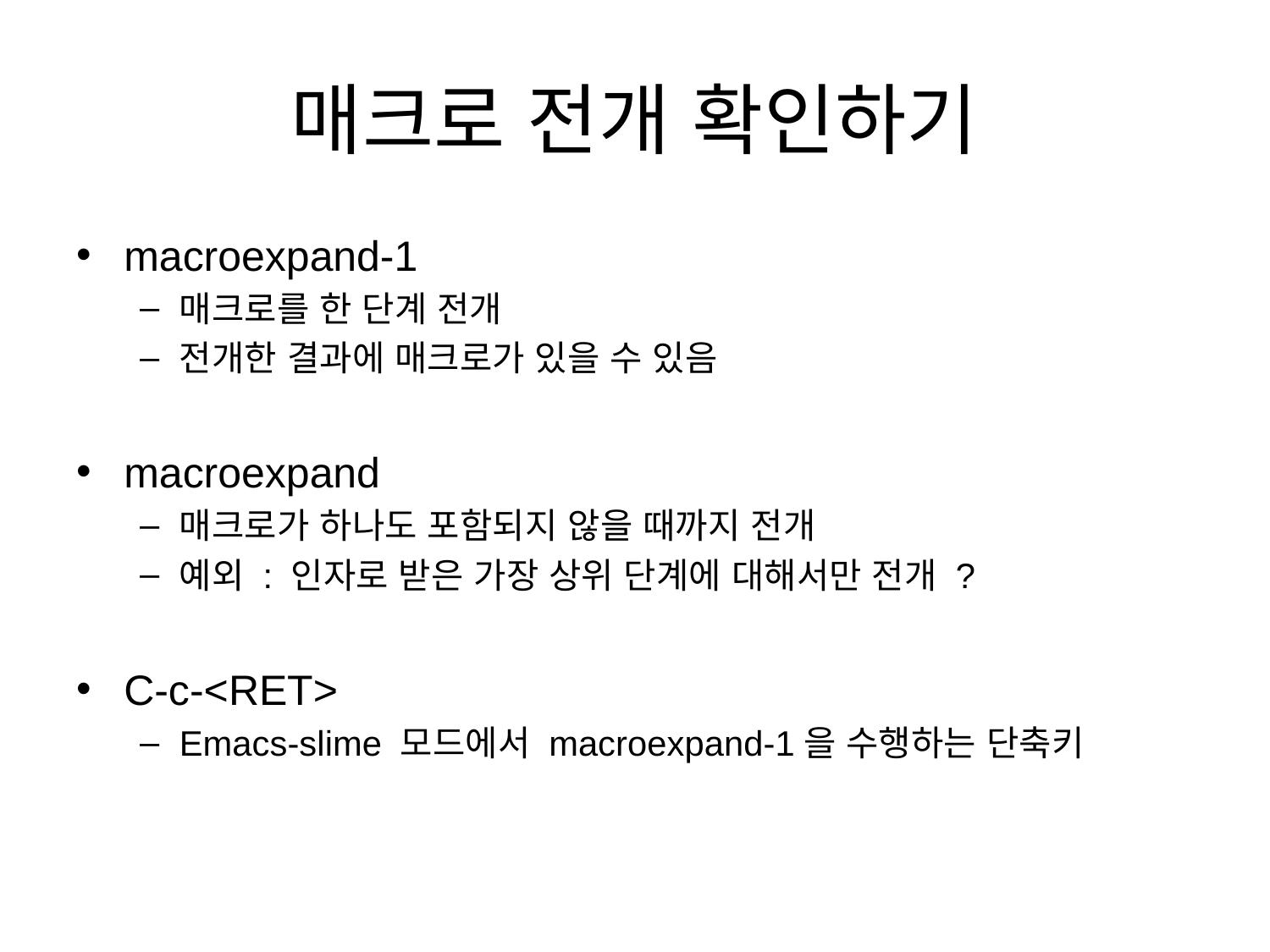

# 매크로 전개 확인하기
macroexpand-1
매크로를 한 단계 전개
전개한 결과에 매크로가 있을 수 있음

macroexpand
매크로가 하나도 포함되지 않을 때까지 전개
예외 : 인자로 받은 가장 상위 단계에 대해서만 전개 ?

C-c-<RET>
Emacs-slime 모드에서 macroexpand-1을 수행하는 단축키